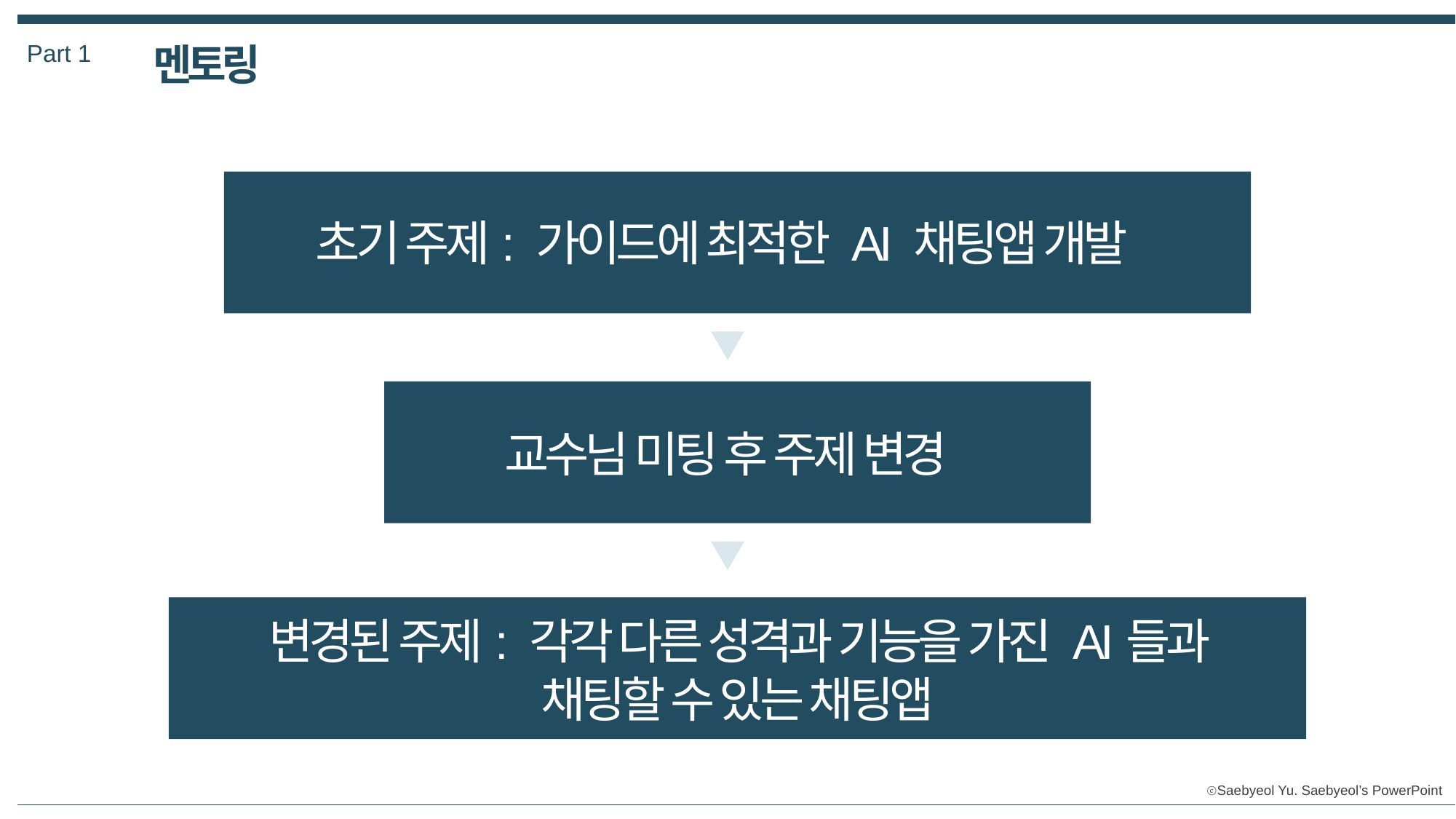

Part 1
멘토링

초기 주제: 가이드에 최적한 AI 채팅앱 개발

교수님 미팅 후 주제 변경

변경된 주제: 각각 다른 성격과 기능을 가진 AI들과 채팅할 수 있는 채팅앱